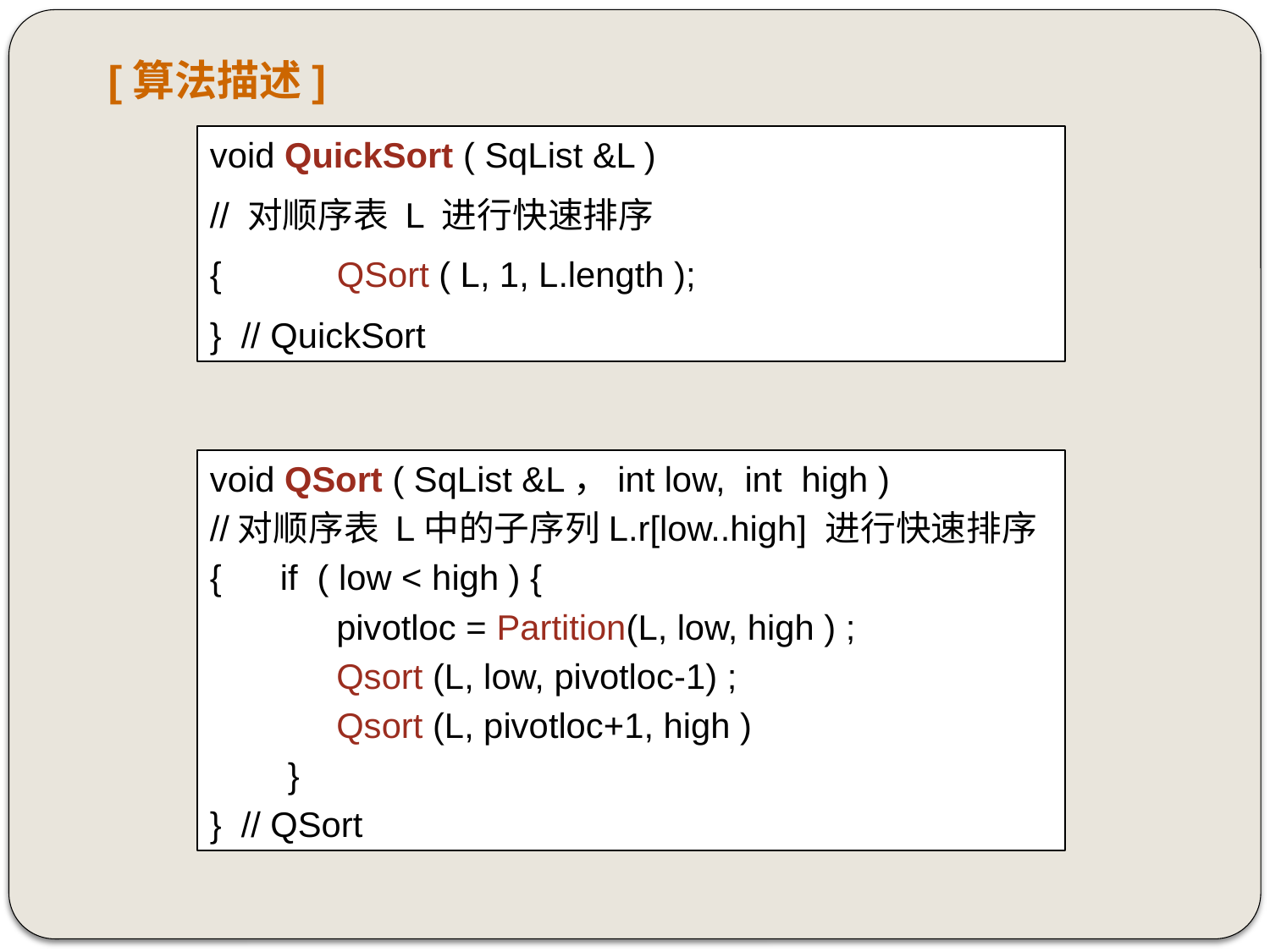

# [算法描述]
void QuickSort ( SqList &L )
// 对顺序表 L 进行快速排序
{	QSort ( L, 1, L.length );
}  // QuickSort
void QSort ( SqList &L，int low,  int  high )
//对顺序表 L中的子序列L.r[low..high] 进行快速排序
{      if  ( low < high ) {
             pivotloc = Partition(L, low, high ) ;
             Qsort (L, low, pivotloc-1) ;
             Qsort (L, pivotloc+1, high )
        }
}  // QSort